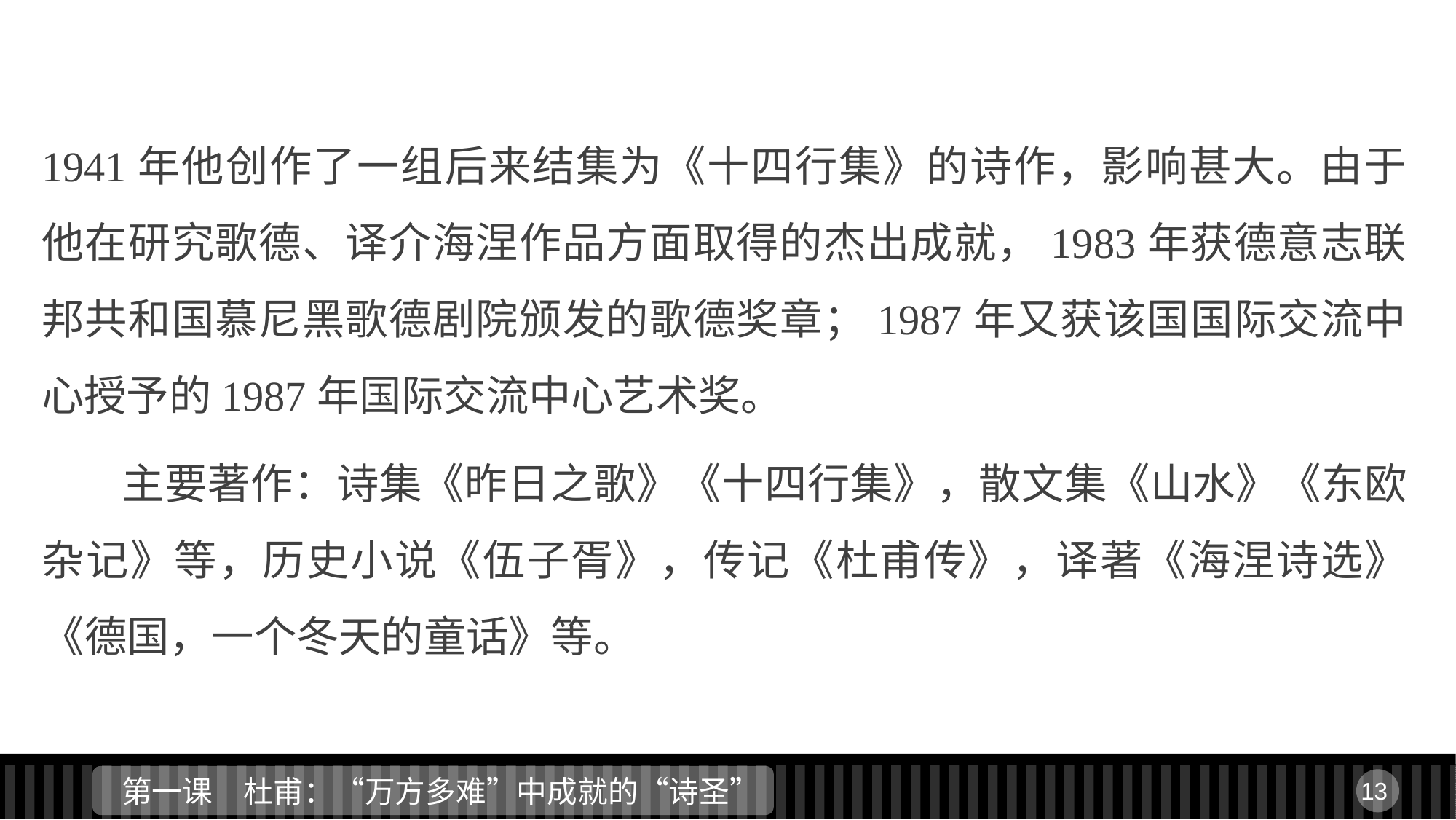

1941年他创作了一组后来结集为《十四行集》的诗作，影响甚大。由于他在研究歌德、译介海涅作品方面取得的杰出成就，1983年获德意志联邦共和国慕尼黑歌德剧院颁发的歌德奖章；1987年又获该国国际交流中心授予的1987年国际交流中心艺术奖。
       主要著作：诗集《昨日之歌》《十四行集》，散文集《山水》《东欧杂记》等，历史小说《伍子胥》，传记《杜甫传》，译著《海涅诗选》《德国，一个冬天的童话》等。